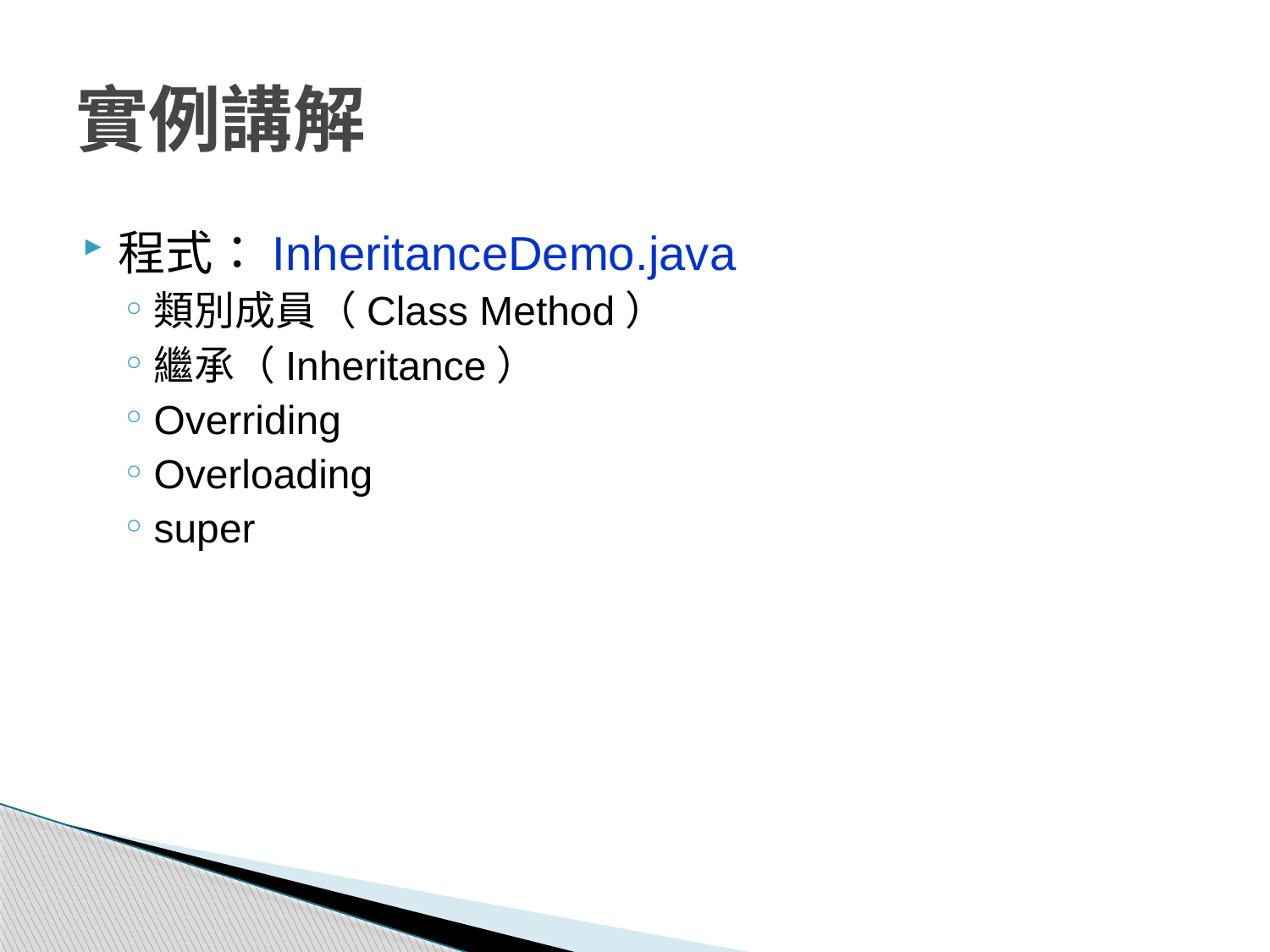

# 實例講解
程式：InheritanceDemo.java
類別成員（Class Method）
繼承（Inheritance）
Overriding
Overloading
super